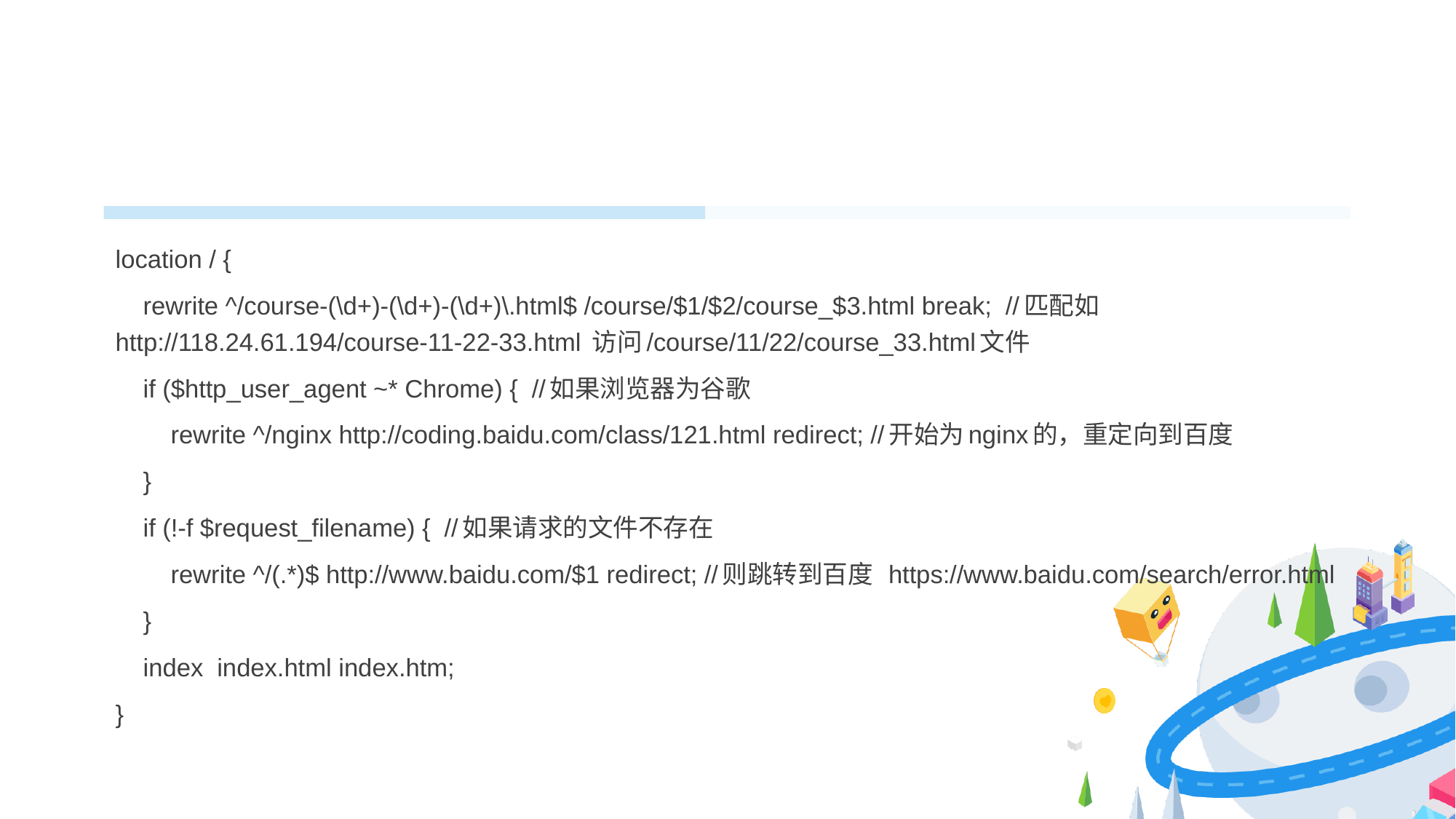

#
location / {
    rewrite ^/course-(\d+)-(\d+)-(\d+)\.html$ /course/$1/$2/course_$3.html break;  //匹配如 http://118.24.61.194/course-11-22-33.html 访问/course/11/22/course_33.html文件
    if ($http_user_agent ~* Chrome) {  //如果浏览器为谷歌
        rewrite ^/nginx http://coding.baidu.com/class/121.html redirect; //开始为nginx的，重定向到百度
    }
    if (!-f $request_filename) {  //如果请求的文件不存在
        rewrite ^/(.*)$ http://www.baidu.com/$1 redirect; //则跳转到百度  https://www.baidu.com/search/error.html
    }
    index  index.html index.htm;
}